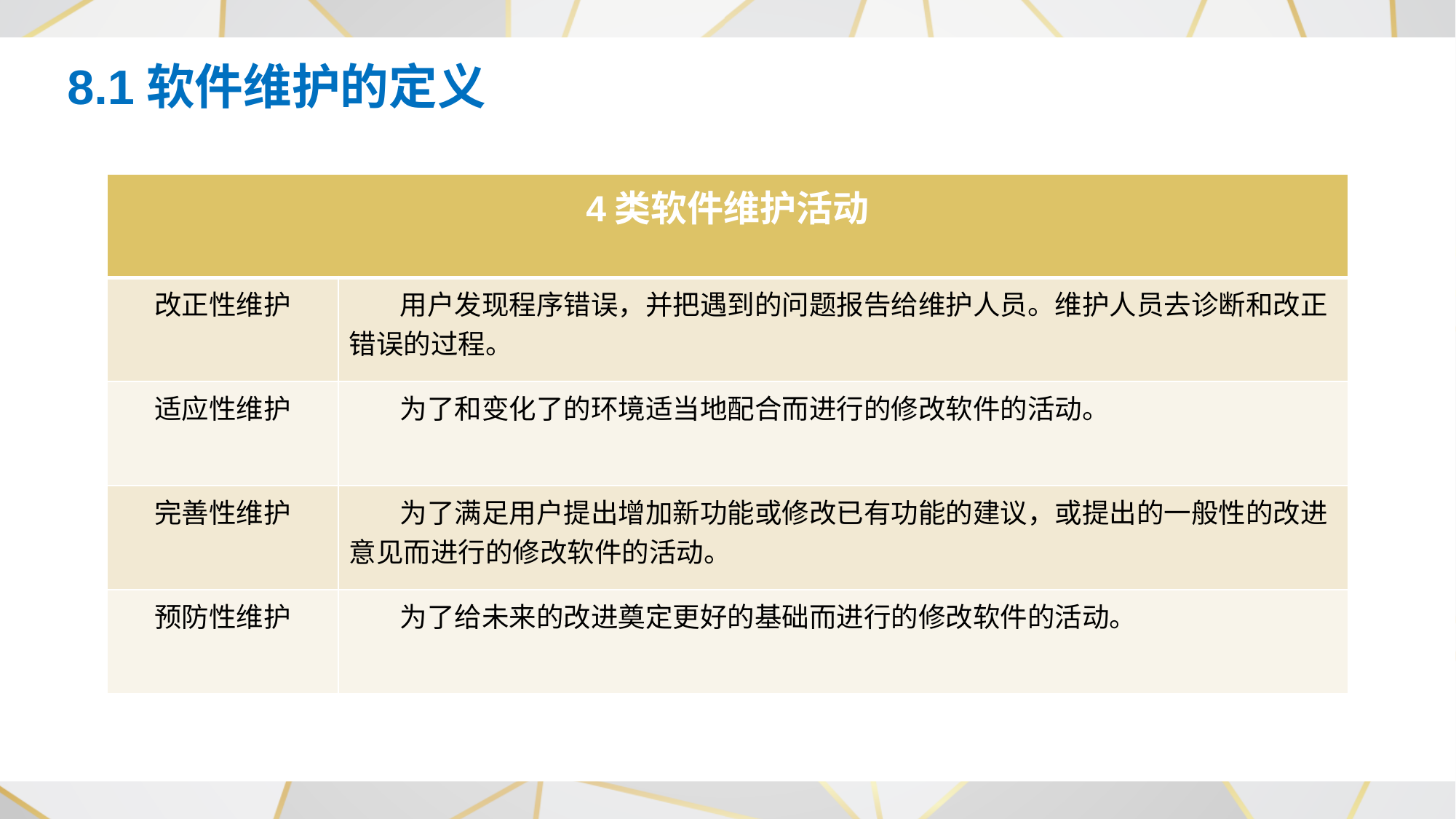

8.1软件维护的定义
| 4类软件维护活动 |  |
| --- | --- |
| 改正性维护 | 用户发现程序错误，并把遇到的问题报告给维护人员。维护人员去诊断和改正错误的过程。 |
| 适应性维护 | 为了和变化了的环境适当地配合而进行的修改软件的活动。 |
| 完善性维护 | 为了满足用户提出增加新功能或修改已有功能的建议，或提出的一般性的改进意见而进行的修改软件的活动。 |
| 预防性维护 | 为了给未来的改进奠定更好的基础而进行的修改软件的活动。 |